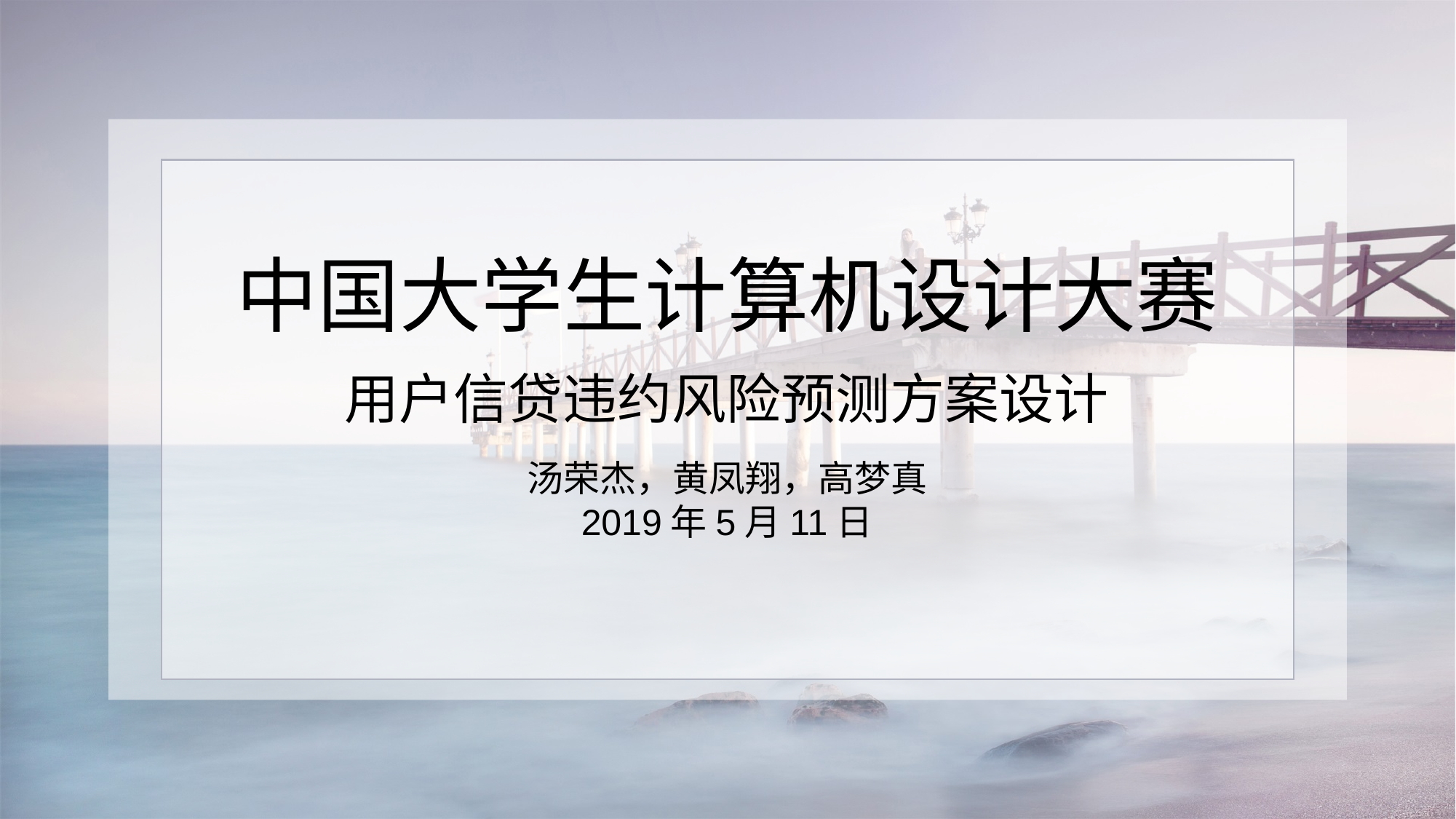

中国大学生计算机设计大赛
用户信贷违约风险预测方案设计
汤荣杰，黄凤翔，高梦真
2019年5月11日